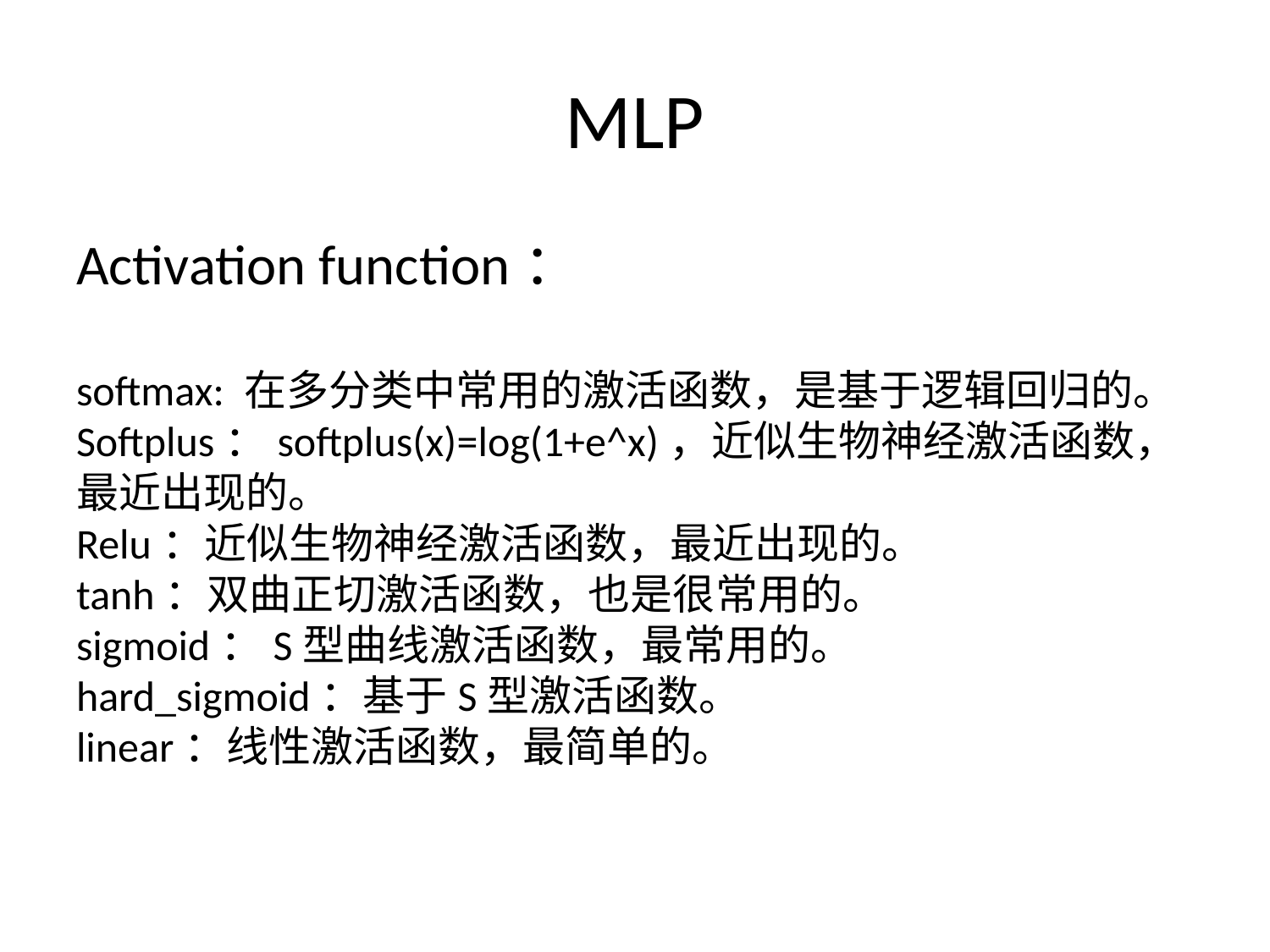

# MLP
Activation function：

softmax: 在多分类中常用的激活函数，是基于逻辑回归的。 
Softplus：softplus(x)=log(1+e^x)，近似生物神经激活函数，最近出现的。 
Relu：近似生物神经激活函数，最近出现的。 
tanh：双曲正切激活函数，也是很常用的。 
sigmoid：S型曲线激活函数，最常用的。 
hard_sigmoid：基于S型激活函数。 
linear：线性激活函数，最简单的。